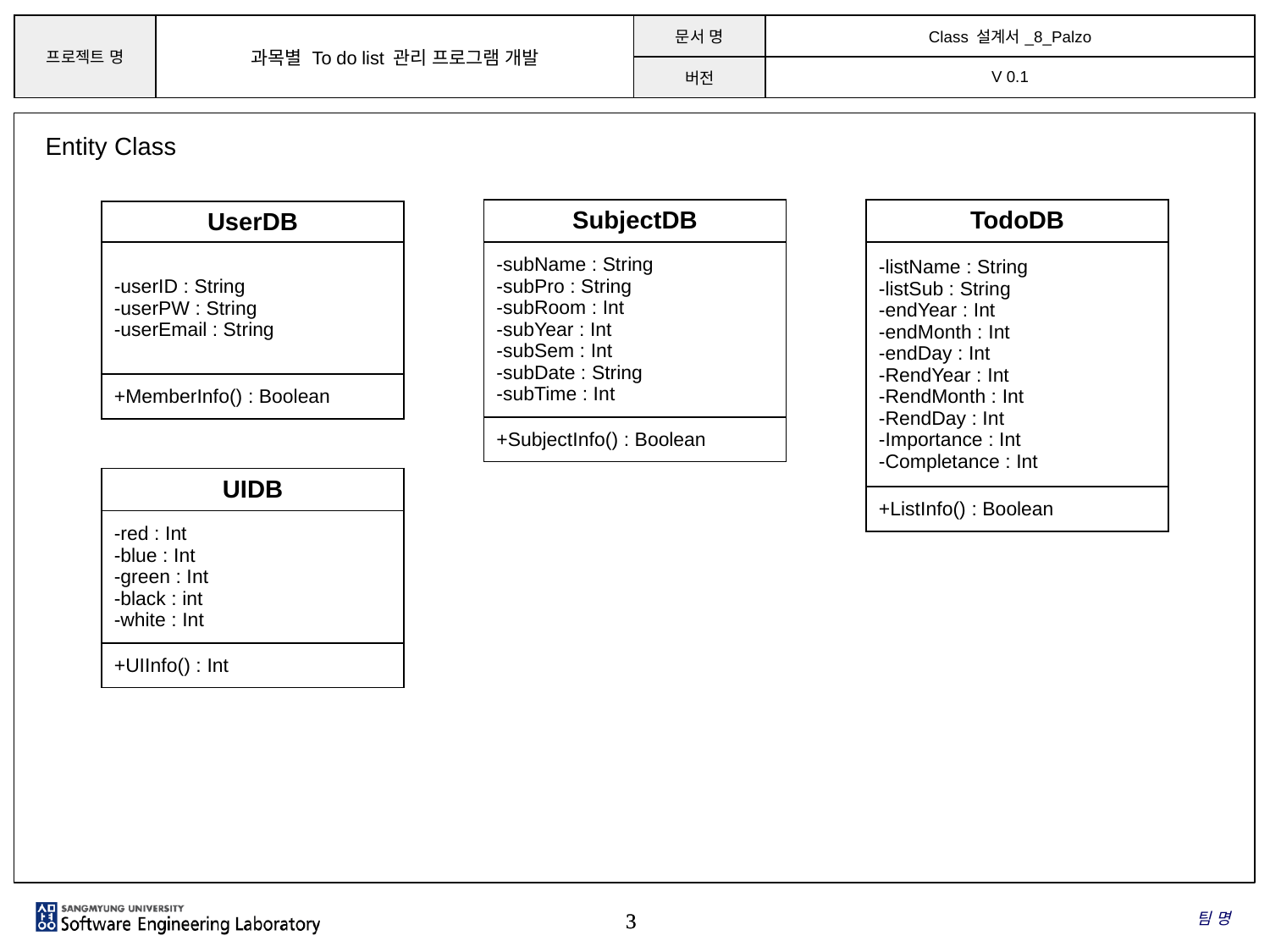

Entity Class
| SubjectDB |
| --- |
| -subName : String -subPro : String -subRoom : Int -subYear : Int -subSem : Int -subDate : String -subTime : Int |
| +SubjectInfo() : Boolean |
| TodoDB |
| --- |
| -listName : String -listSub : String -endYear : Int -endMonth : Int -endDay : Int -RendYear : Int -RendMonth : Int -RendDay : Int -Importance : Int -Completance : Int |
| +ListInfo() : Boolean |
| UserDB |
| --- |
| -userID : String -userPW : String -userEmail : String |
| +MemberInfo() : Boolean |
| UIDB |
| --- |
| -red : Int -blue : Int -green : Int -black : int -white : Int |
| +UIInfo() : Int |
팀 명